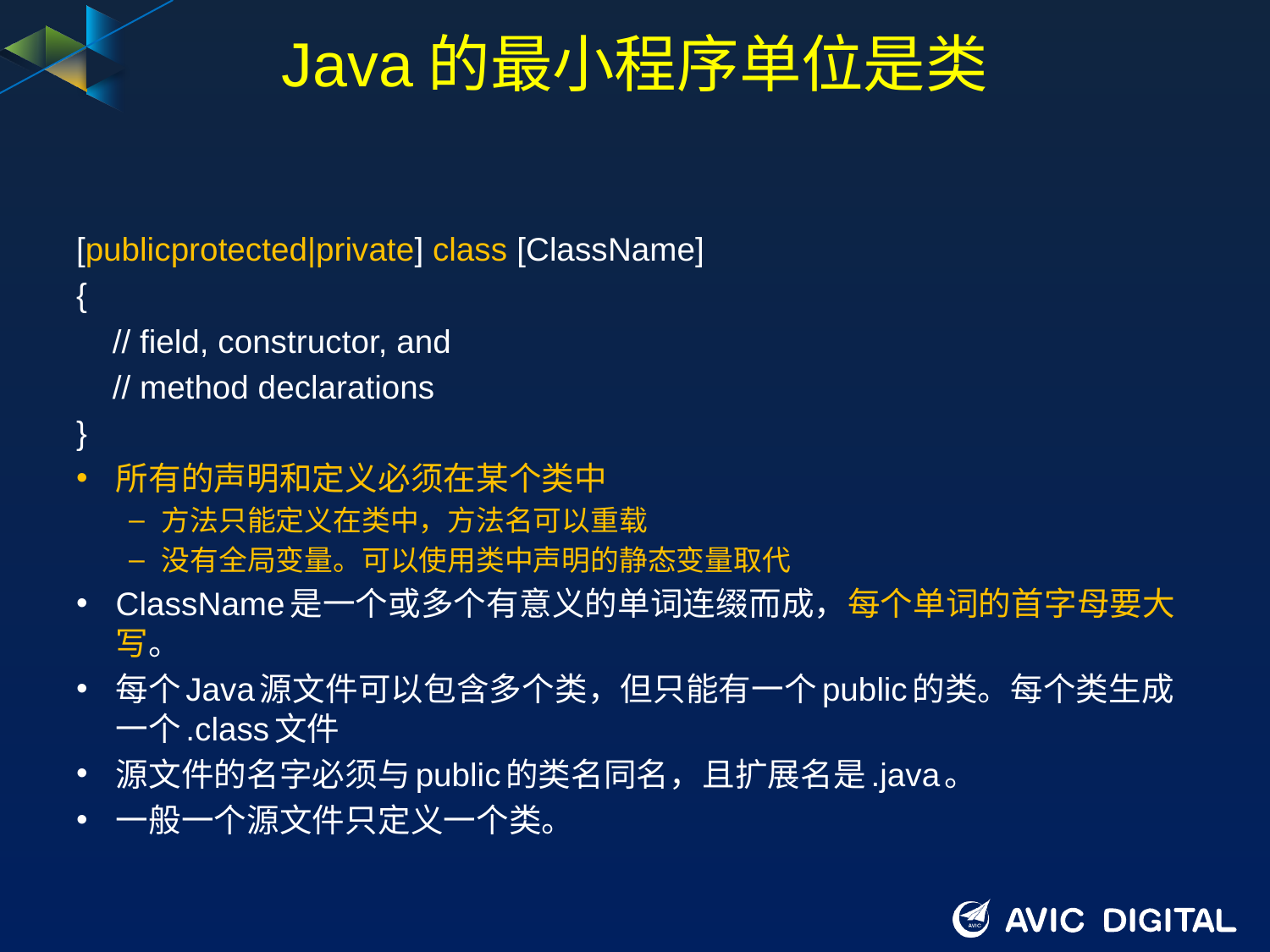

# Java的最小程序单位是类
[publicprotected|private] class [ClassName]
{
    // field, constructor, and
    // method declarations
}
所有的声明和定义必须在某个类中
方法只能定义在类中，方法名可以重载
没有全局变量。可以使用类中声明的静态变量取代
ClassName是一个或多个有意义的单词连缀而成，每个单词的首字母要大写。
每个Java源文件可以包含多个类，但只能有一个public的类。每个类生成一个.class文件
源文件的名字必须与public的类名同名，且扩展名是.java。
一般一个源文件只定义一个类。